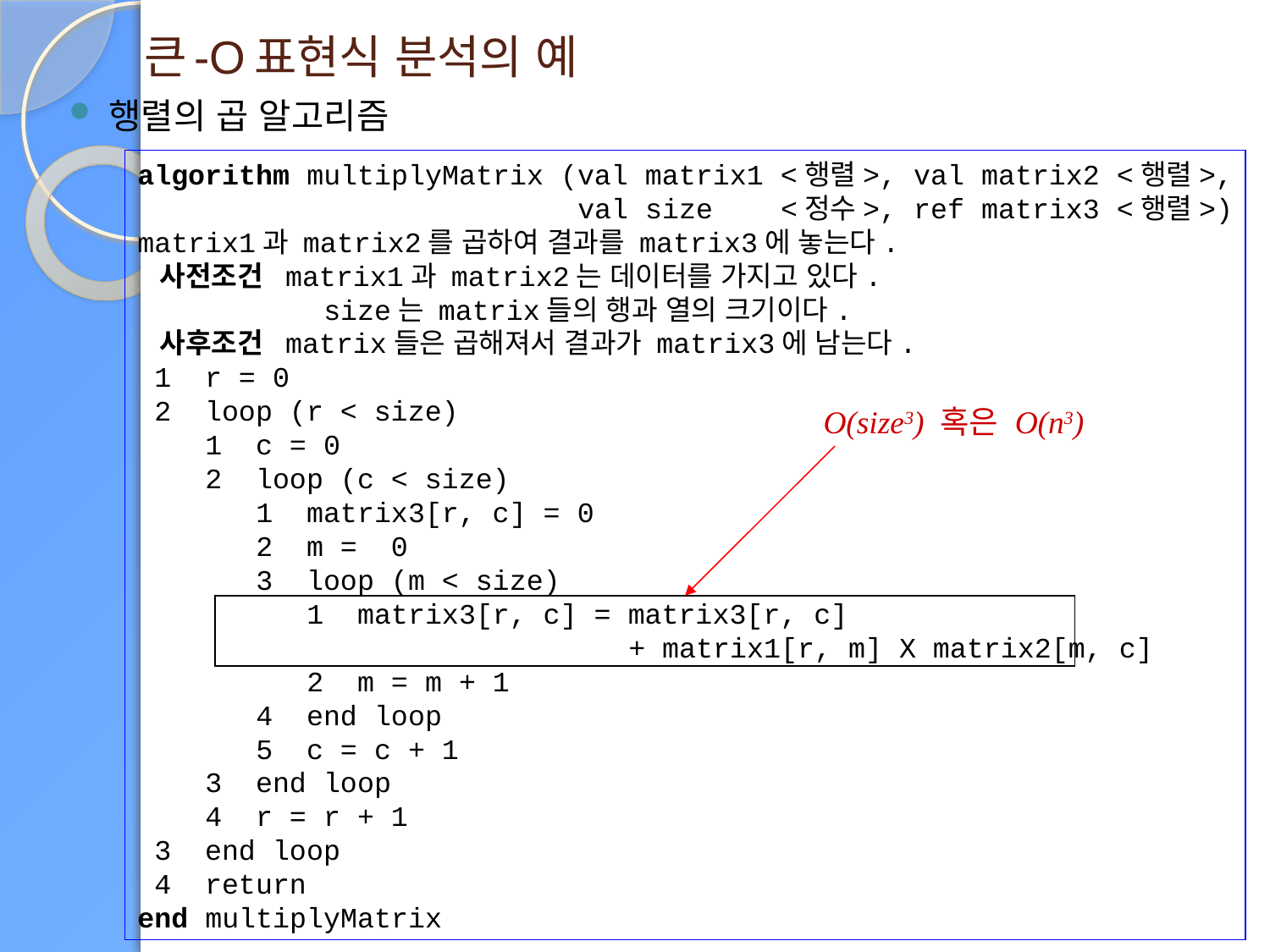

# 큰-O표현식 분석의 예
행렬의 곱 알고리즘
algorithm multiplyMatrix (val matrix1 <행렬>, val matrix2 <행렬>,
                          val size    <정수>, ref matrix3 <행렬>)
matrix1과 matrix2를 곱하여 결과를 matrix3에 놓는다.
  사전조건  matrix1과 matrix2는 데이터를 가지고 있다.
           size는 matrix들의 행과 열의 크기이다.
  사후조건  matrix들은 곱해져서 결과가 matrix3에 남는다.
 1  r = 0
 2  loop (r < size)
    1  c = 0
    2  loop (c < size)
       1  matrix3[r, c] = 0
       2  m =  0
       3  loop (m < size)
          1  matrix3[r, c] = matrix3[r, c]
                             + matrix1[r, m] X matrix2[m, c]
          2  m = m + 1
       4  end loop
       5  c = c + 1
    3  end loop
    4  r = r + 1
 3  end loop
 4  return
end multiplyMatrix
O(size3) 혹은 O(n3)